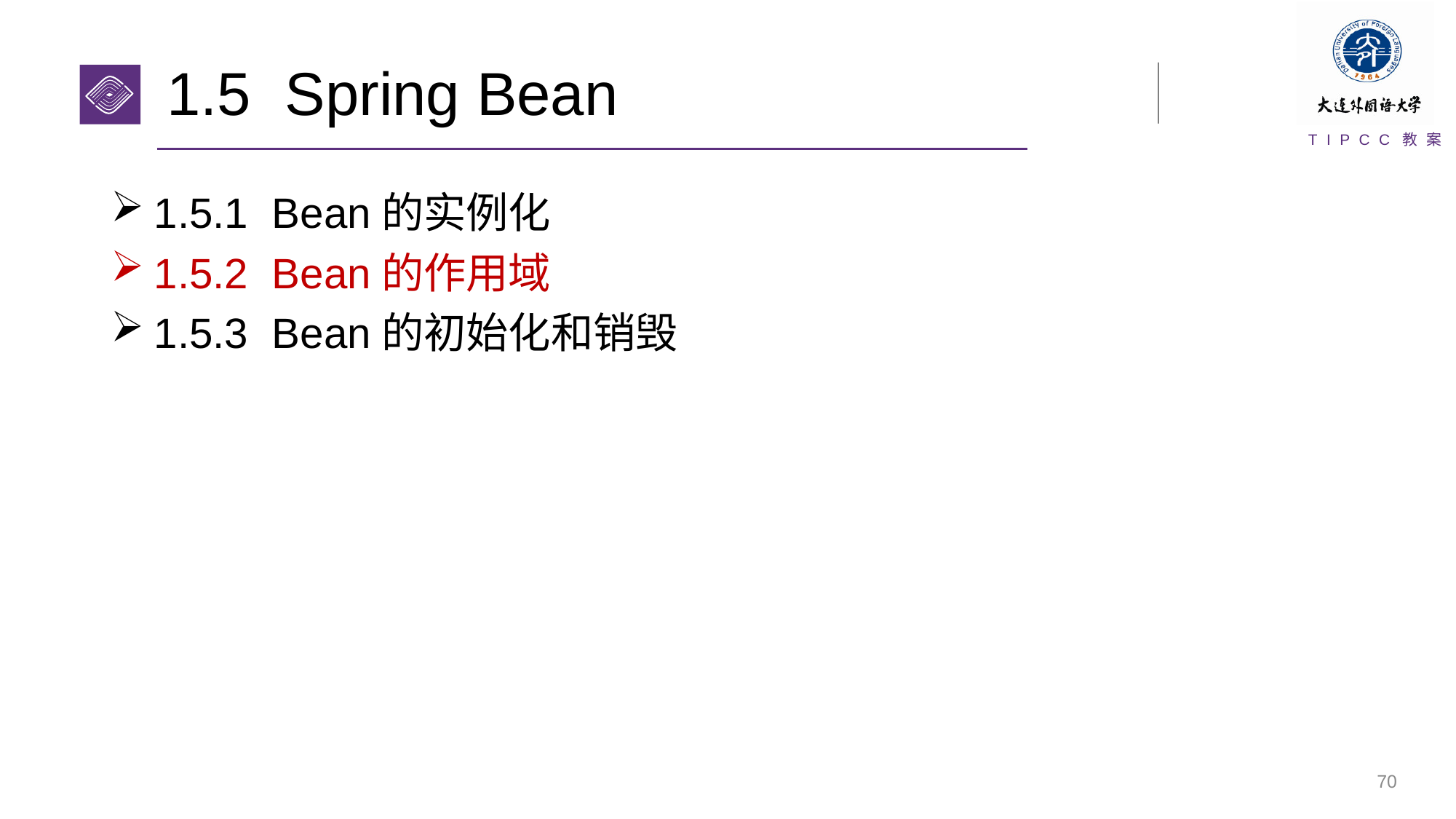

# 1.5  Spring Bean
1.5.1  Bean的实例化
1.5.2  Bean的作用域
1.5.3  Bean的初始化和销毁
70